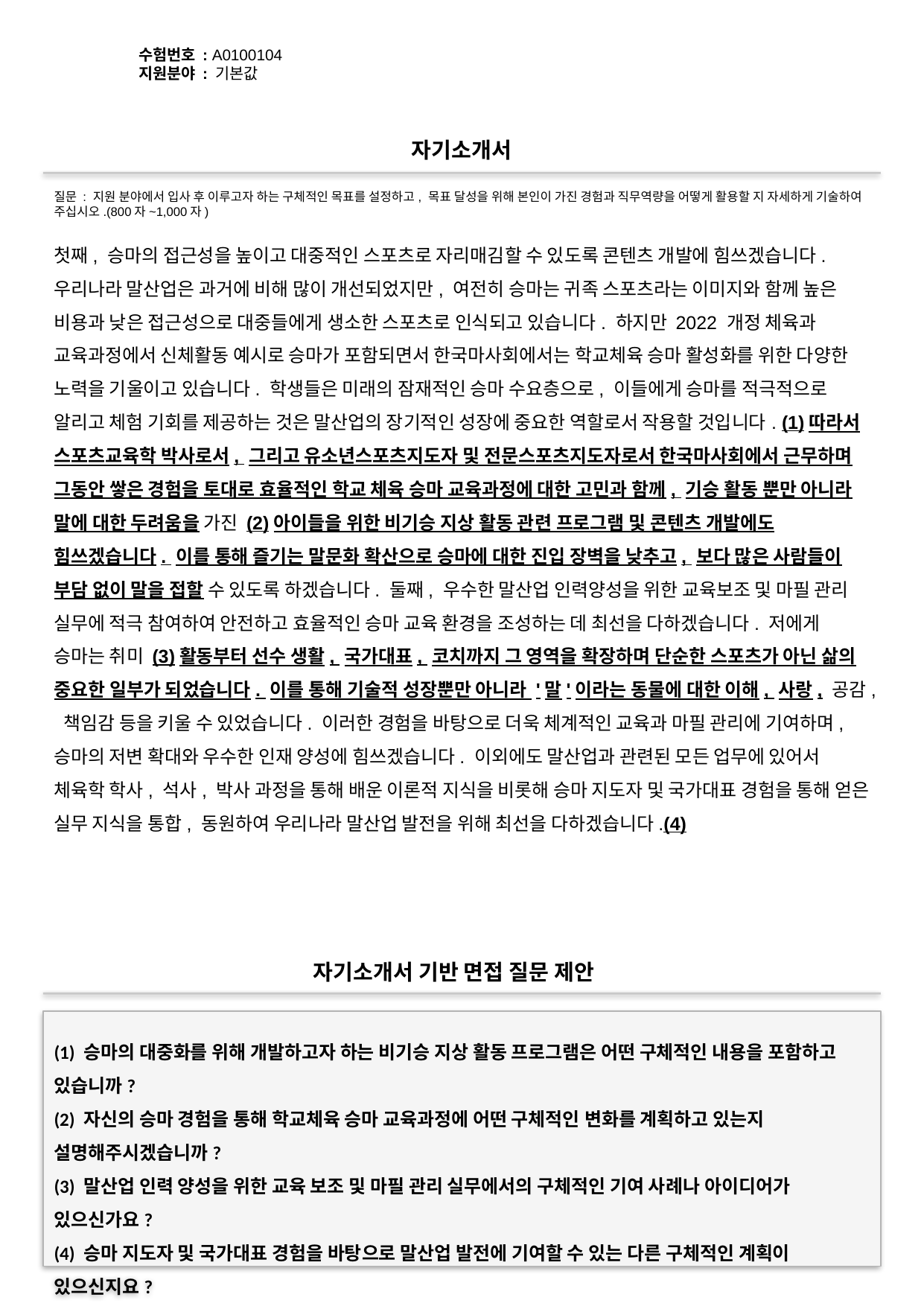

수험번호 : A0100104
지원분야 : 기본값
#

자기소개서

질문 : 지원 분야에서 입사 후 이루고자 하는 구체적인 목표를 설정하고, 목표 달성을 위해 본인이 가진 경험과 직무역량을 어떻게 활용할 지 자세하게 기술하여 주십시오.(800자~1,000자)

첫째, 승마의 접근성을 높이고 대중적인 스포츠로 자리매김할 수 있도록 콘텐츠 개발에 힘쓰겠습니다. 우리나라 말산업은 과거에 비해 많이 개선되었지만, 여전히 승마는 귀족 스포츠라는 이미지와 함께 높은 비용과 낮은 접근성으로 대중들에게 생소한 스포츠로 인식되고 있습니다. 하지만 2022 개정 체육과 교육과정에서 신체활동 예시로 승마가 포함되면서 한국마사회에서는 학교체육 승마 활성화를 위한 다양한 노력을 기울이고 있습니다. 학생들은 미래의 잠재적인 승마 수요층으로, 이들에게 승마를 적극적으로 알리고 체험 기회를 제공하는 것은 말산업의 장기적인 성장에 중요한 역할로서 작용할 것입니다. (1)따라서 스포츠교육학 박사로서, 그리고 유소년스포츠지도자 및 전문스포츠지도자로서 한국마사회에서 근무하며 그동안 쌓은 경험을 토대로 효율적인 학교 체육 승마 교육과정에 대한 고민과 함께, 기승 활동 뿐만 아니라 말에 대한 두려움을 가진 (2)아이들을 위한 비기승 지상 활동 관련 프로그램 및 콘텐츠 개발에도 힘쓰겠습니다. 이를 통해 즐기는 말문화 확산으로 승마에 대한 진입 장벽을 낮추고, 보다 많은 사람들이 부담 없이 말을 접할 수 있도록 하겠습니다. 둘째, 우수한 말산업 인력양성을 위한 교육보조 및 마필 관리 실무에 적극 참여하여 안전하고 효율적인 승마 교육 환경을 조성하는 데 최선을 다하겠습니다. 저에게 승마는 취미 (3)활동부터 선수 생활, 국가대표, 코치까지 그 영역을 확장하며 단순한 스포츠가 아닌 삶의 중요한 일부가 되었습니다. 이를 통해 기술적 성장뿐만 아니라 '말'이라는 동물에 대한 이해, 사랑, 공감, 책임감 등을 키울 수 있었습니다. 이러한 경험을 바탕으로 더욱 체계적인 교육과 마필 관리에 기여하며, 승마의 저변 확대와 우수한 인재 양성에 힘쓰겠습니다. 이외에도 말산업과 관련된 모든 업무에 있어서 체육학 학사, 석사, 박사 과정을 통해 배운 이론적 지식을 비롯해 승마 지도자 및 국가대표 경험을 통해 얻은 실무 지식을 통합, 동원하여 우리나라 말산업 발전을 위해 최선을 다하겠습니다.(4)

자기소개서 기반 면접 질문 제안

(1) 승마의 대중화를 위해 개발하고자 하는 비기승 지상 활동 프로그램은 어떤 구체적인 내용을 포함하고 있습니까?
(2) 자신의 승마 경험을 통해 학교체육 승마 교육과정에 어떤 구체적인 변화를 계획하고 있는지 설명해주시겠습니까?
(3) 말산업 인력 양성을 위한 교육 보조 및 마필 관리 실무에서의 구체적인 기여 사례나 아이디어가 있으신가요?
(4) 승마 지도자 및 국가대표 경험을 바탕으로 말산업 발전에 기여할 수 있는 다른 구체적인 계획이 있으신지요?